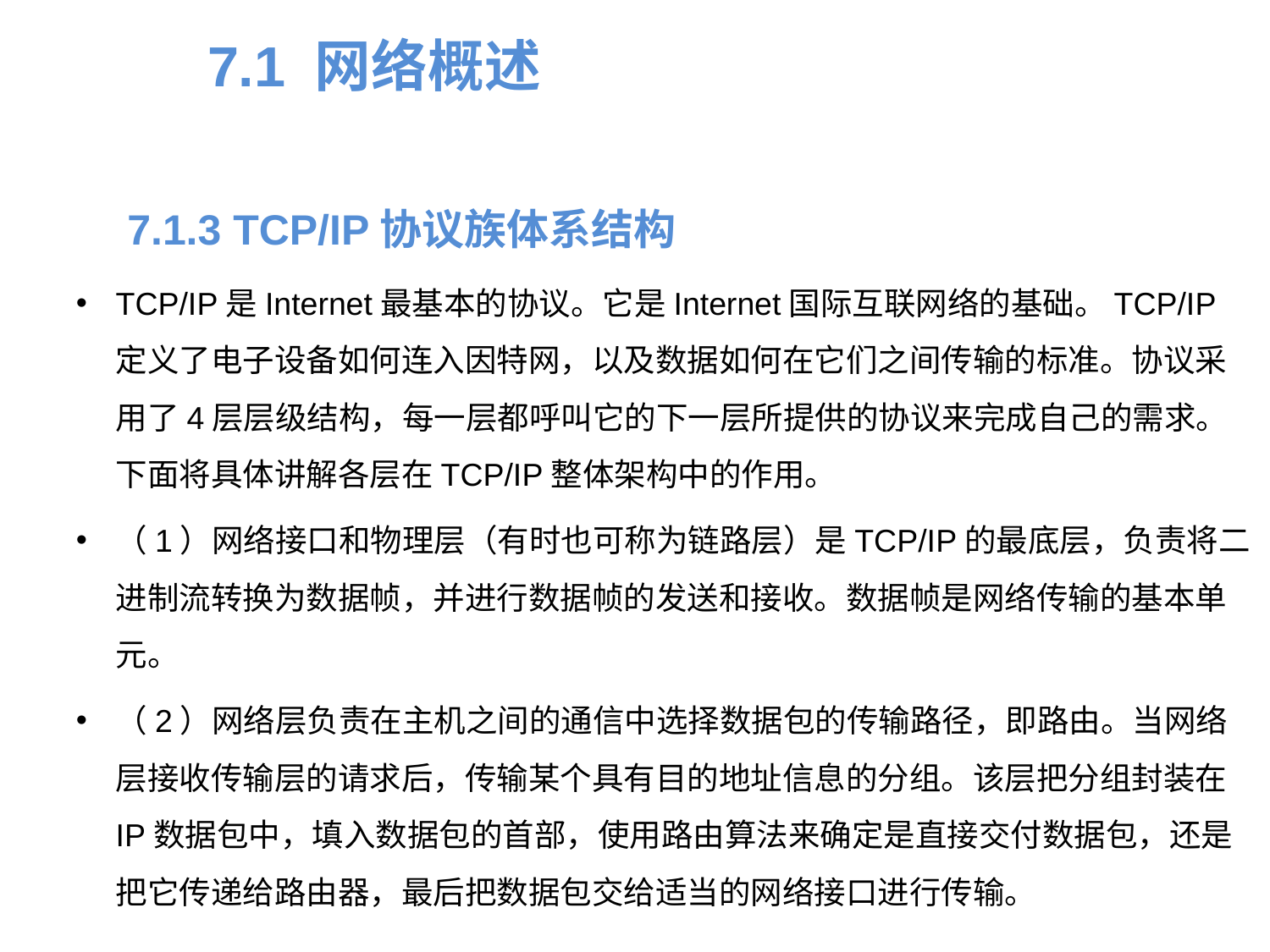

7.1 网络概述
7.1.3 TCP/IP协议族体系结构
TCP/IP是Internet最基本的协议。它是Internet国际互联网络的基础。TCP/IP定义了电子设备如何连入因特网，以及数据如何在它们之间传输的标准。协议采用了4层层级结构，每一层都呼叫它的下一层所提供的协议来完成自己的需求。下面将具体讲解各层在TCP/IP整体架构中的作用。
（1）网络接口和物理层（有时也可称为链路层）是TCP/IP的最底层，负责将二进制流转换为数据帧，并进行数据帧的发送和接收。数据帧是网络传输的基本单元。
（2）网络层负责在主机之间的通信中选择数据包的传输路径，即路由。当网络层接收传输层的请求后，传输某个具有目的地址信息的分组。该层把分组封装在IP数据包中，填入数据包的首部，使用路由算法来确定是直接交付数据包，还是把它传递给路由器，最后把数据包交给适当的网络接口进行传输。